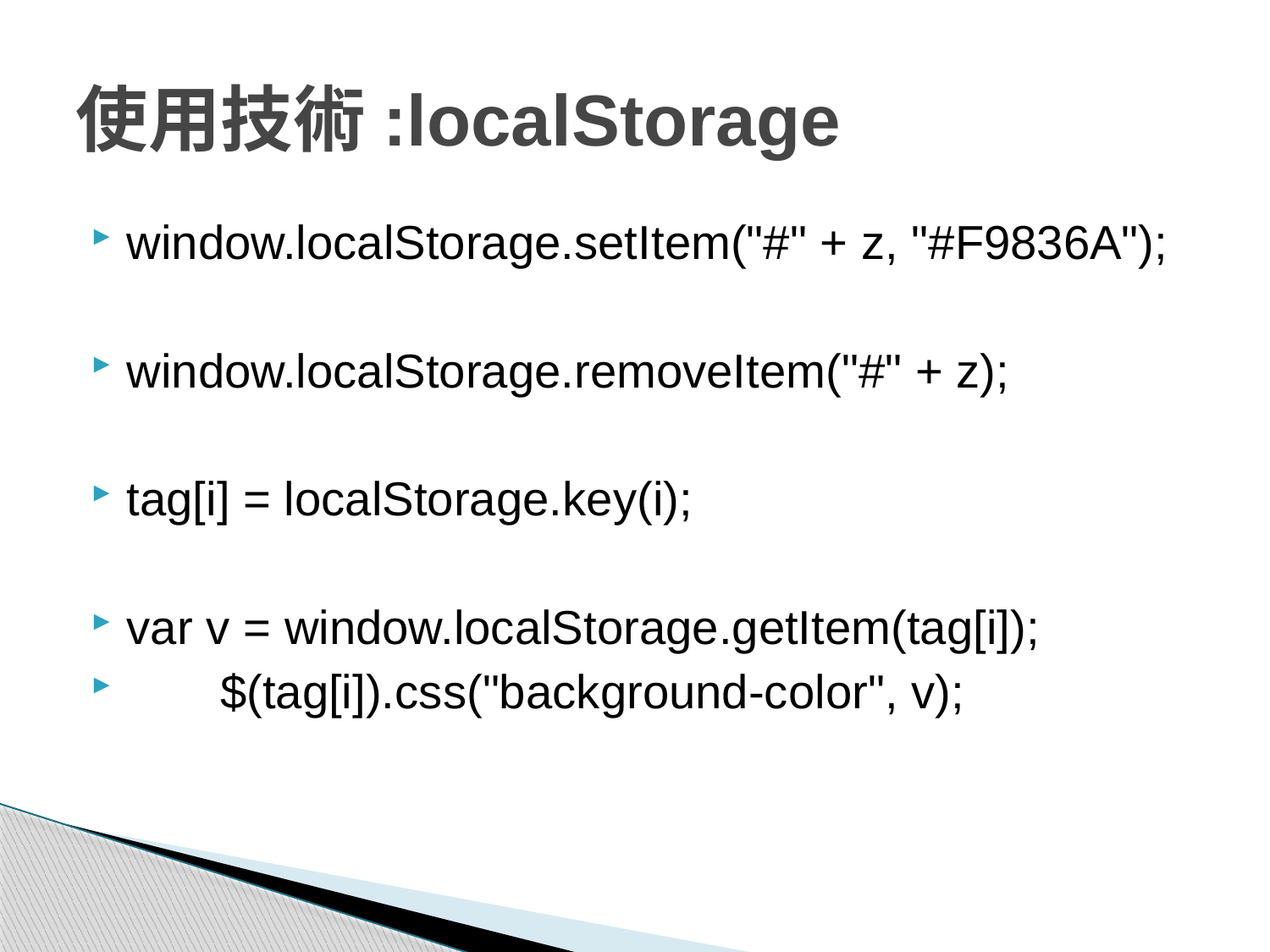

# 使用技術:localStorage
window.localStorage.setItem("#" + z, "#F9836A");

window.localStorage.removeItem("#" + z);

tag[i] = localStorage.key(i);

var v = window.localStorage.getItem(tag[i]);
       $(tag[i]).css("background-color", v);